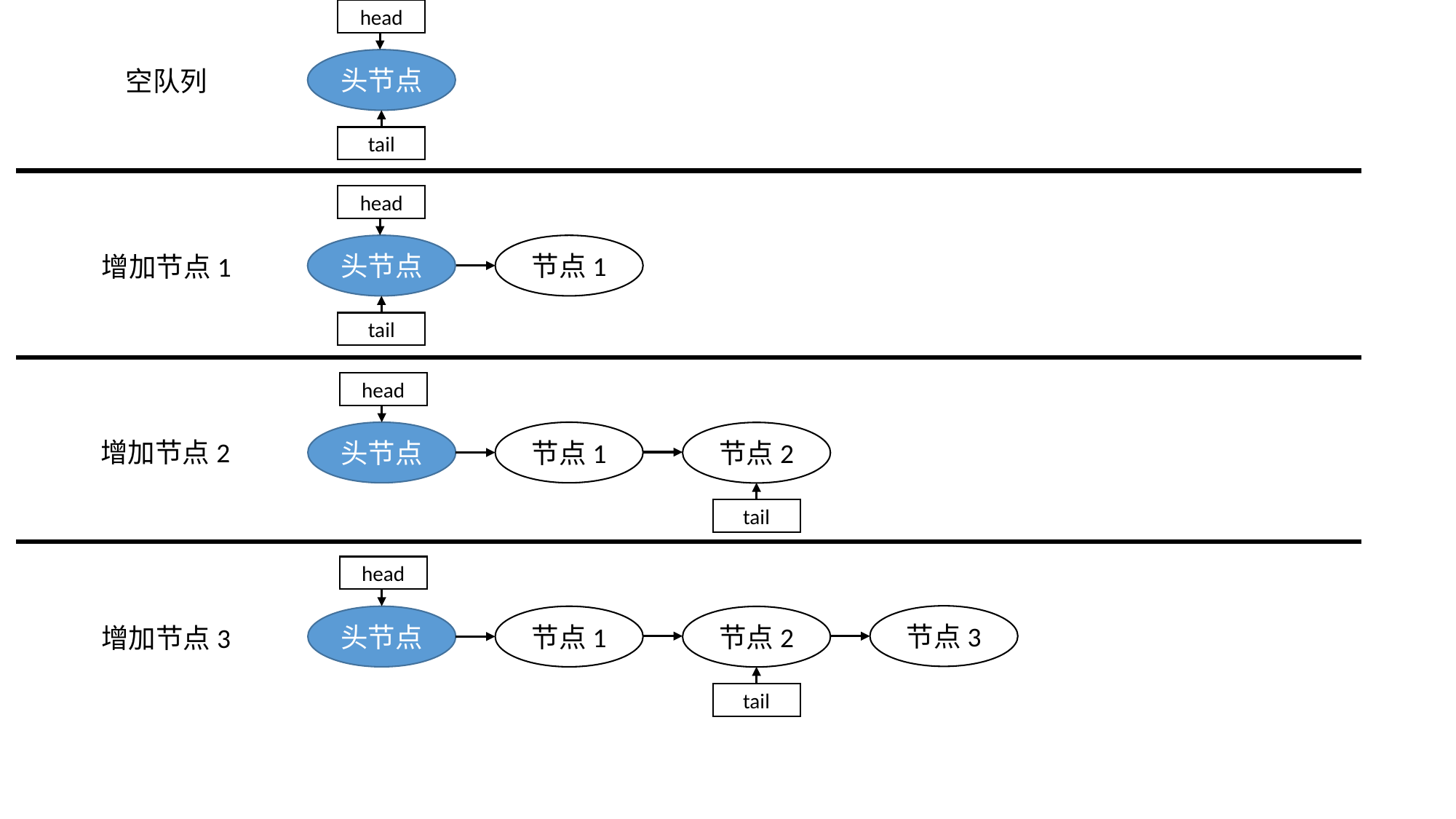

head
头节点
tail
空队列
head
头节点
tail
节点1
增加节点1
head
头节点
节点1
节点2
tail
增加节点2
head
头节点
增加节点3
节点3
节点1
节点2
tail